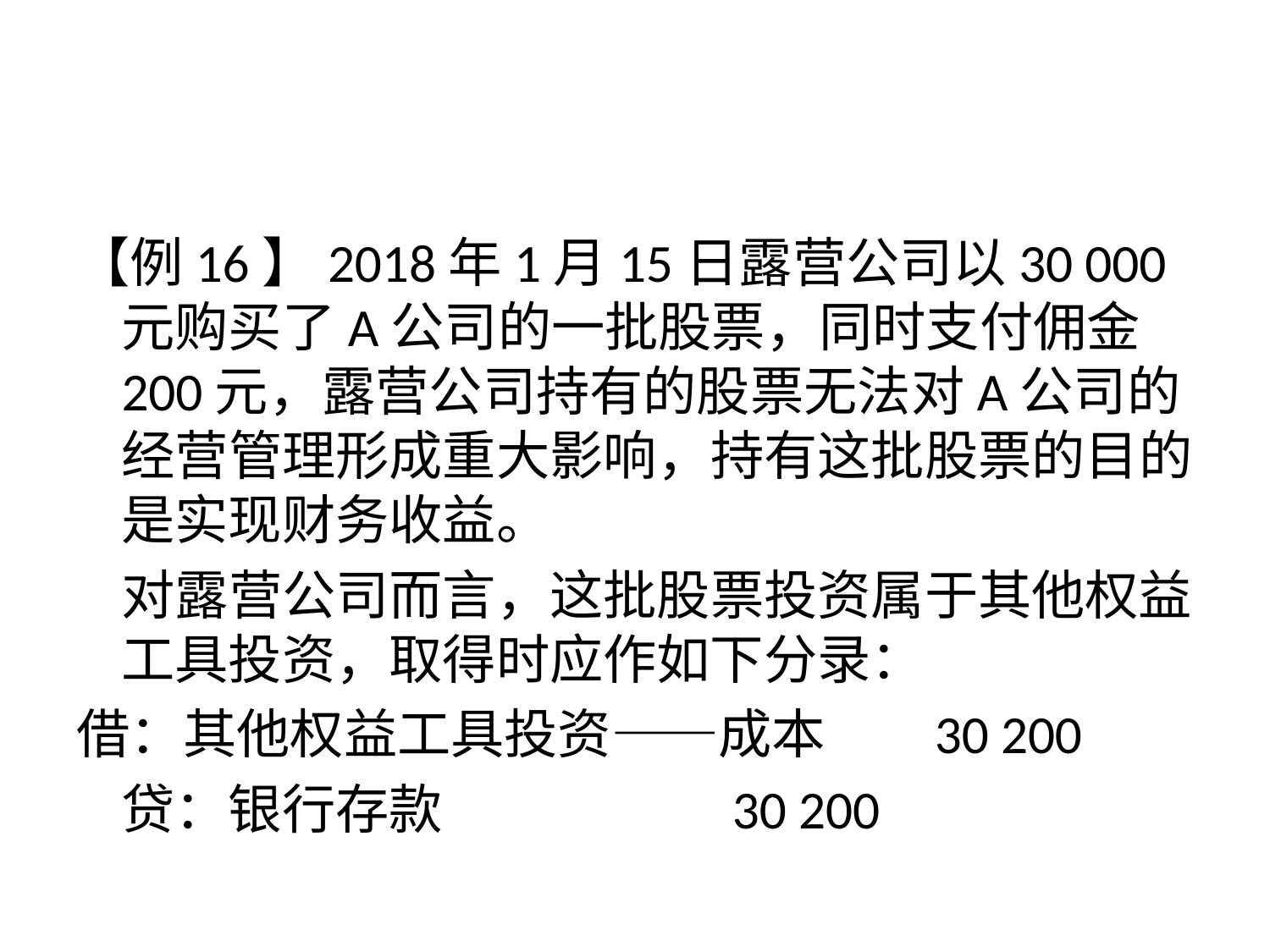

#
【例16】2018年1月15日露营公司以30 000元购买了A公司的一批股票，同时支付佣金200元，露营公司持有的股票无法对A公司的经营管理形成重大影响，持有这批股票的目的是实现财务收益。
	对露营公司而言，这批股票投资属于其他权益工具投资，取得时应作如下分录：
借：其他权益工具投资——成本        30 200
		贷：银行存款                       30 200